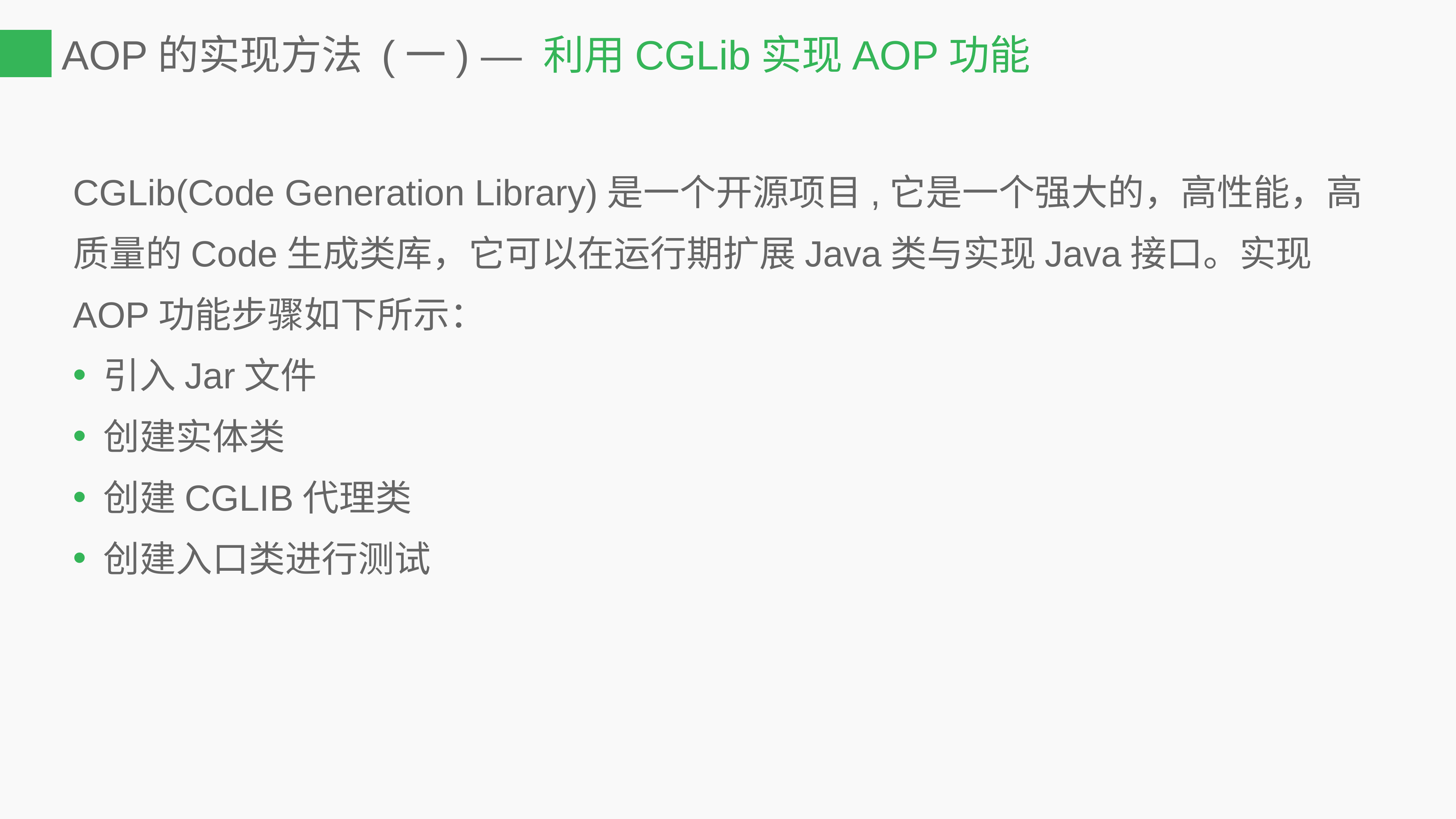

# AOP的实现方法 (一) — 利用CGLib实现AOP功能
CGLib(Code Generation Library)是一个开源项目,它是一个强大的，高性能，高质量的Code生成类库，它可以在运行期扩展Java类与实现Java接口。实现AOP功能步骤如下所示：
引入Jar文件
创建实体类
创建CGLIB代理类
创建入口类进行测试